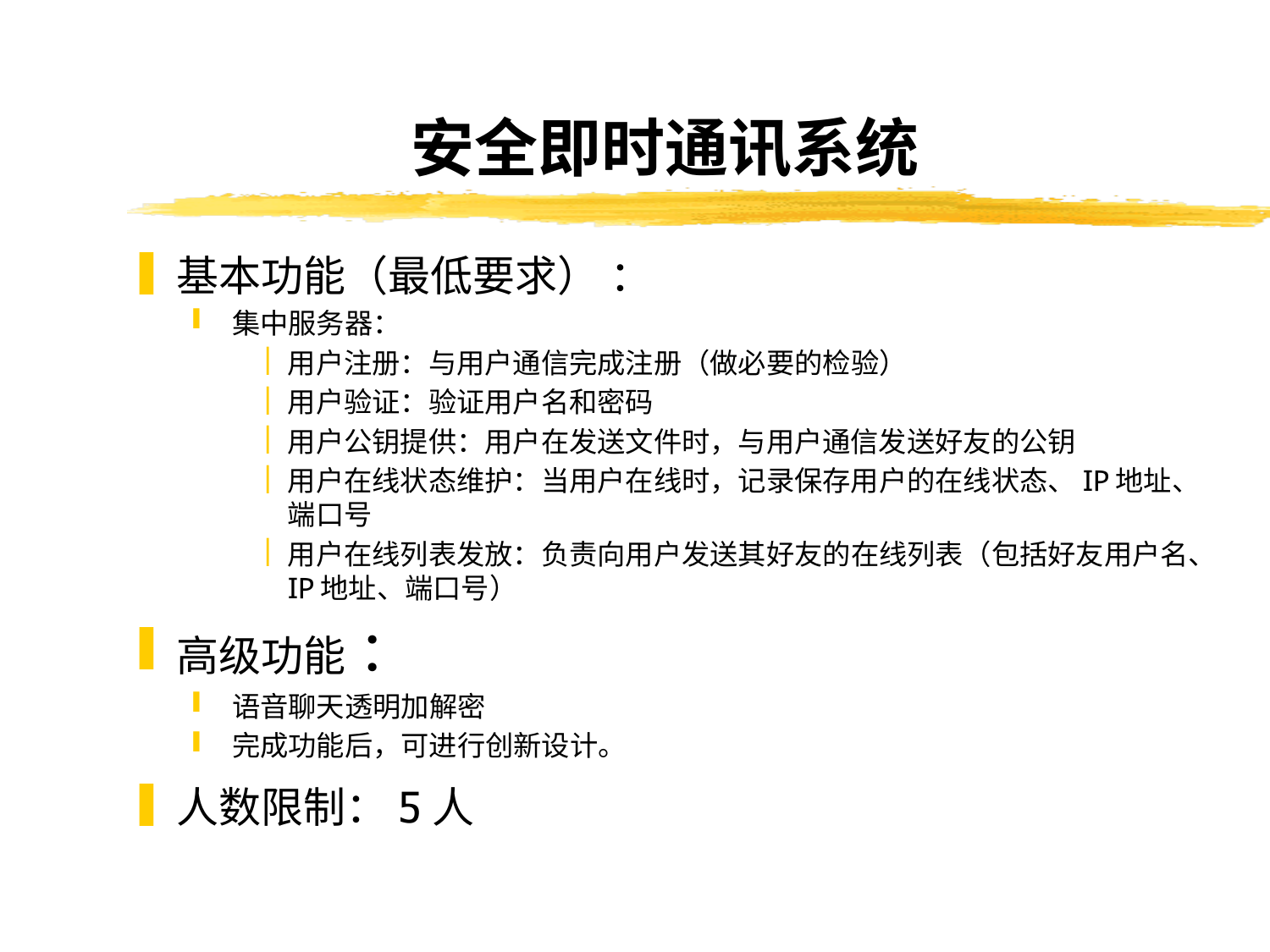

# 安全即时通讯系统
基本功能（最低要求） ：
集中服务器：
用户注册：与用户通信完成注册（做必要的检验）
用户验证：验证用户名和密码
用户公钥提供：用户在发送文件时，与用户通信发送好友的公钥
用户在线状态维护：当用户在线时，记录保存用户的在线状态、IP地址、端口号
用户在线列表发放：负责向用户发送其好友的在线列表（包括好友用户名、IP地址、端口号）
高级功能 ：
语音聊天透明加解密
完成功能后，可进行创新设计。
人数限制：5人